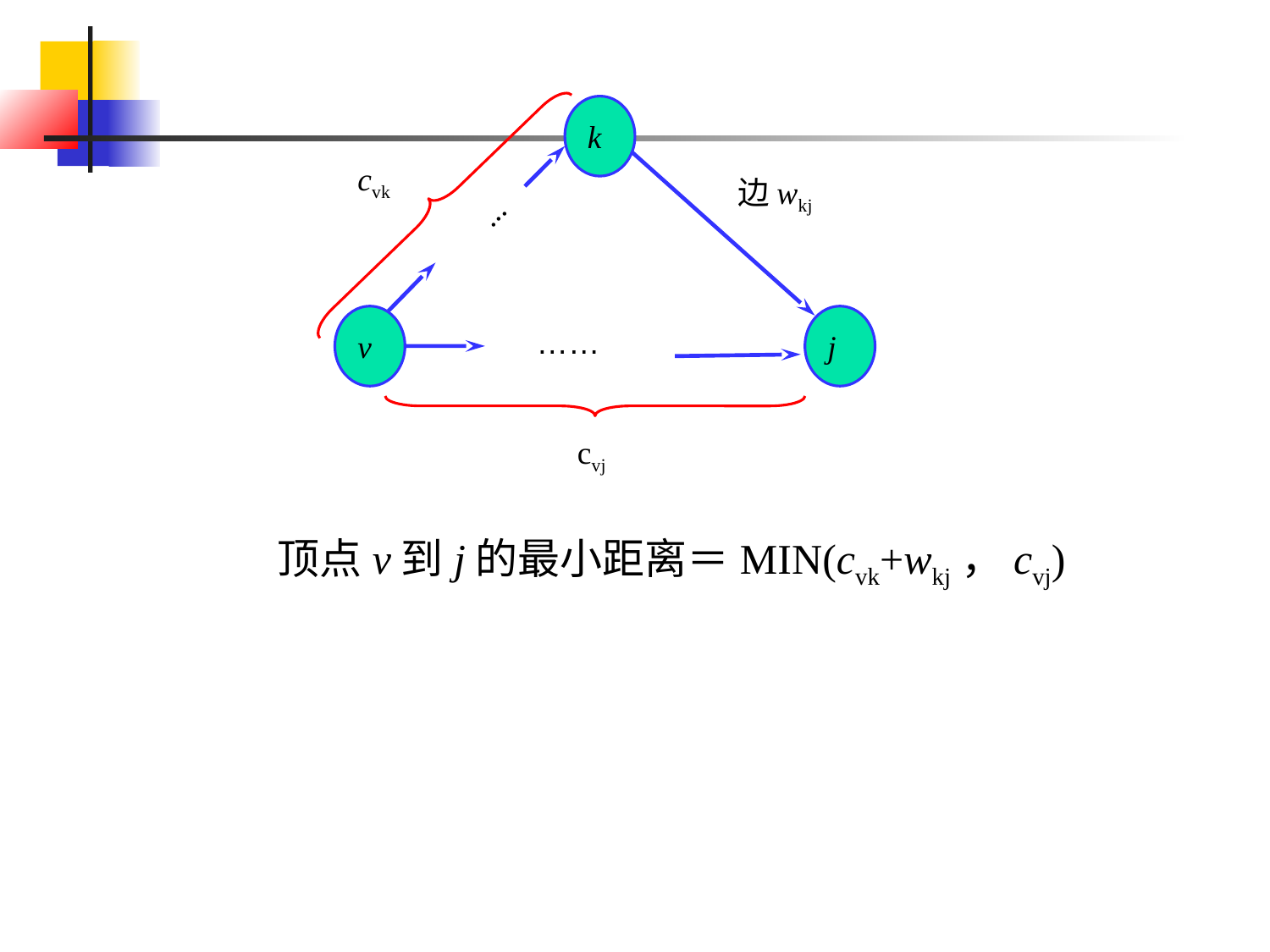

k

cvk
边wkj

...

v
j
……

cvj
顶点v到j的最小距离＝MIN(cvk+wkj，cvj)